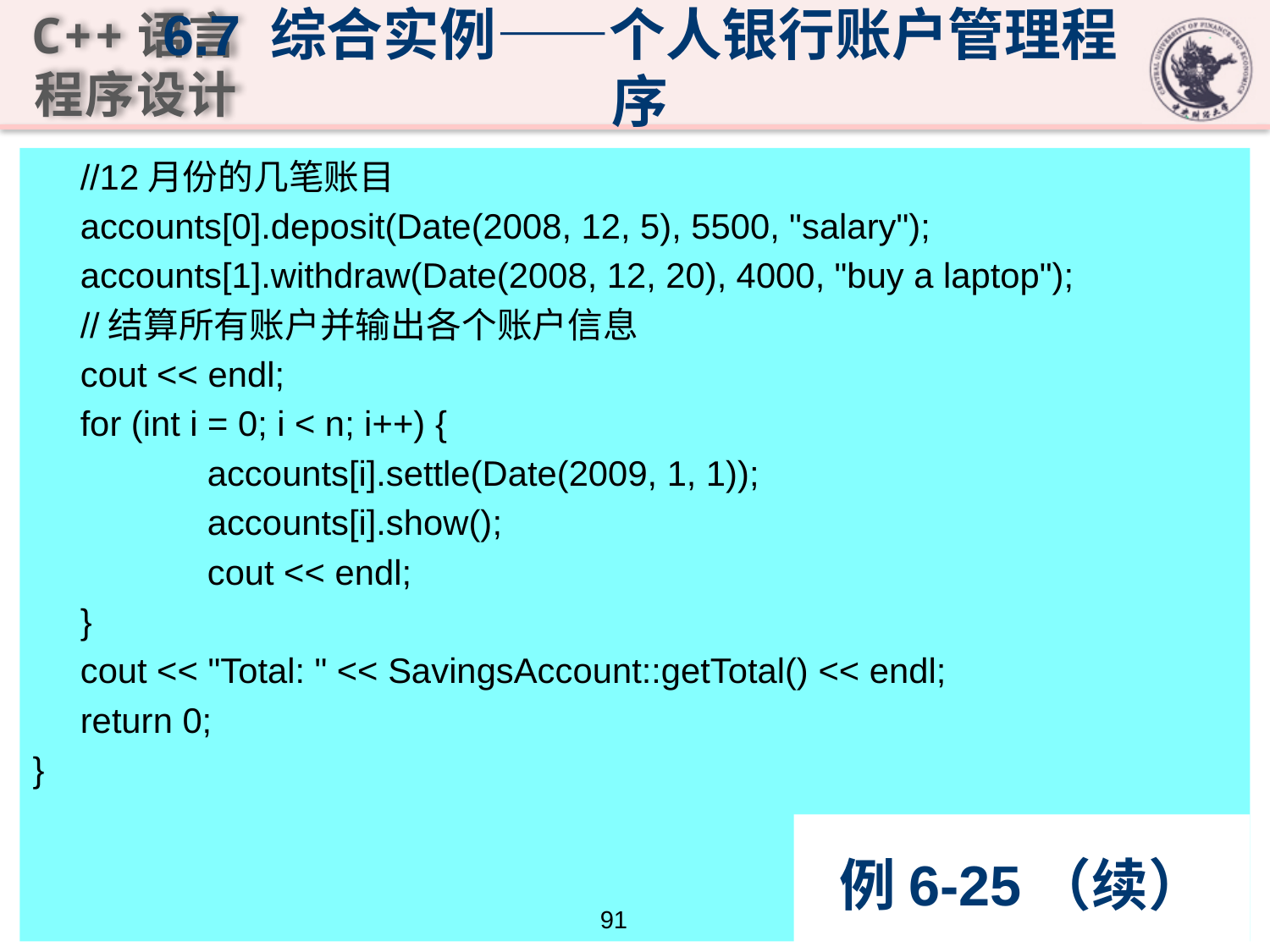

6.7 综合实例——个人银行账户管理程序
	//12月份的几笔账目
	accounts[0].deposit(Date(2008, 12, 5), 5500, "salary");
	accounts[1].withdraw(Date(2008, 12, 20), 4000, "buy a laptop");
	//结算所有账户并输出各个账户信息
	cout << endl;
	for (int i = 0; i < n; i++) {
		accounts[i].settle(Date(2009, 1, 1));
		accounts[i].show();
		cout << endl;
	}
	cout << "Total: " << SavingsAccount::getTotal() << endl;
	return 0;
}

# 例6-25（续）
91